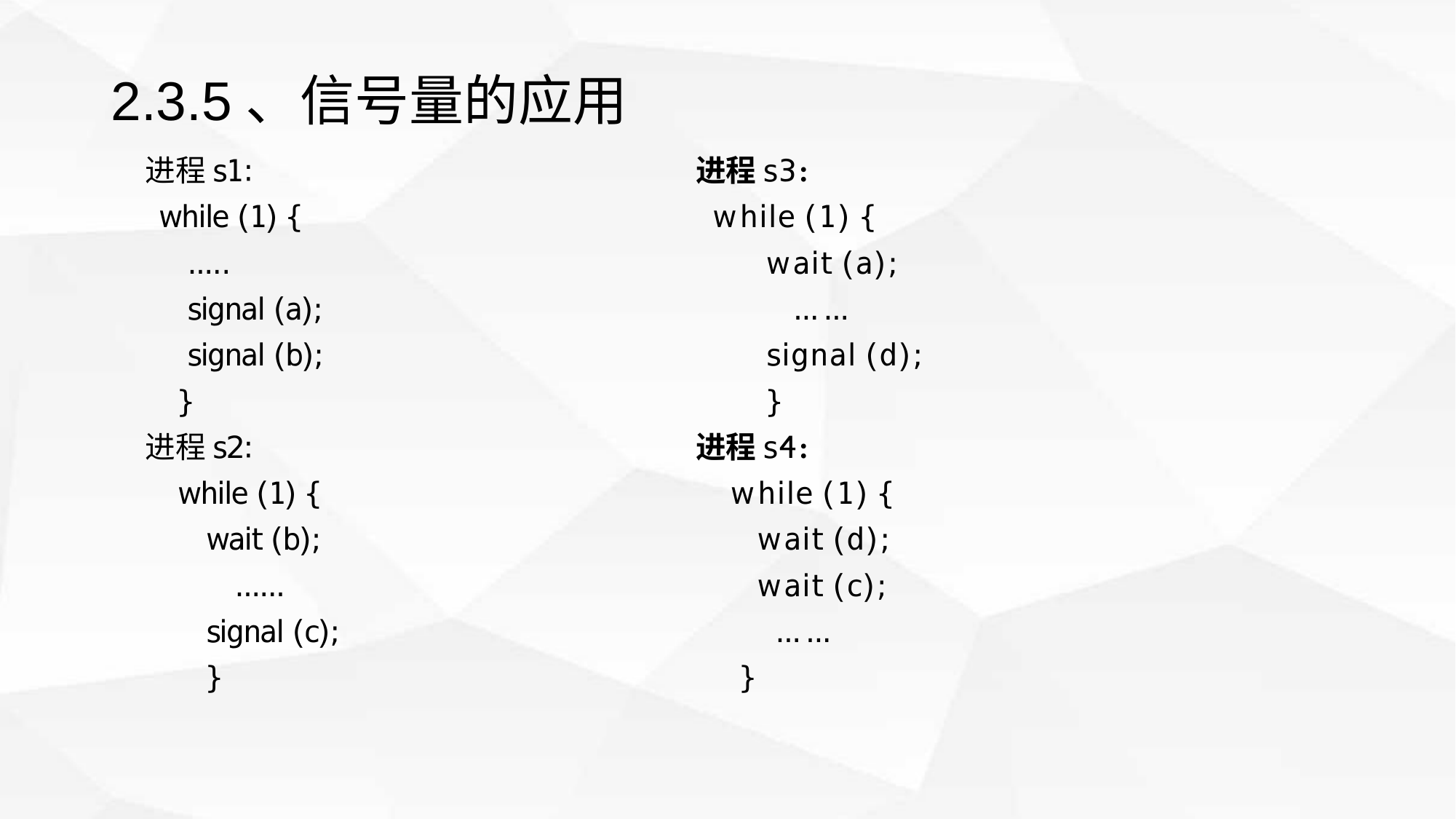

# 2.3.5、信号量的应用
 进程s1:
   while (1) {
      …..
      signal (a);
      signal (b);
     }
 进程s2:
     while (1) {
        wait (b);
           ……
        signal (c);
        }
进程s3:
  while (1) {
        wait (a);
           ……
        signal (d);
        }
进程s4:
    while (1) {
       wait (d);
       wait (c);
         ……
     }